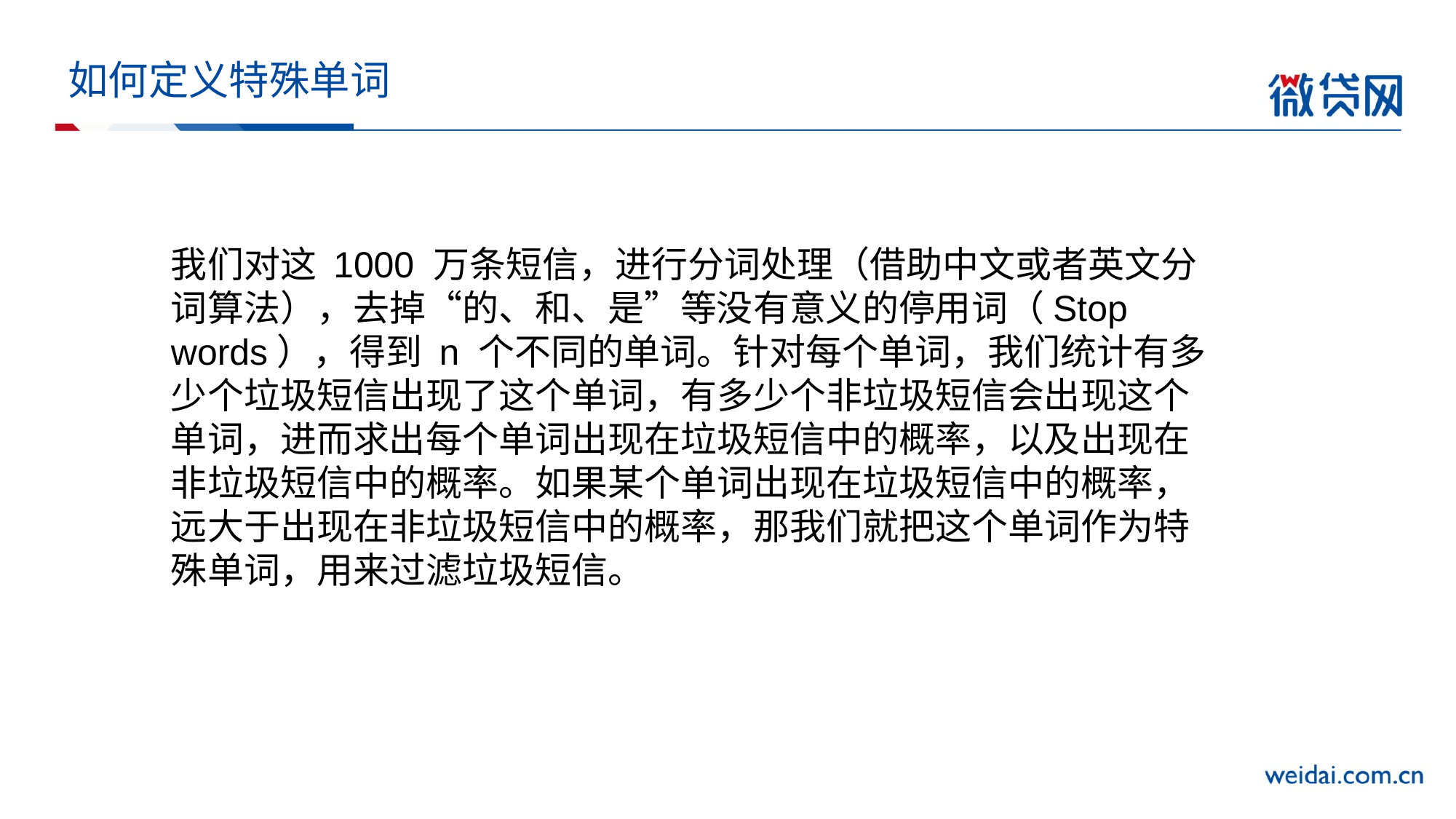

# 如何定义特殊单词
我们对这 1000 万条短信，进行分词处理（借助中文或者英文分词算法），去掉“的、和、是”等没有意义的停用词（Stop words），得到 n 个不同的单词。针对每个单词，我们统计有多少个垃圾短信出现了这个单词，有多少个非垃圾短信会出现这个单词，进而求出每个单词出现在垃圾短信中的概率，以及出现在非垃圾短信中的概率。如果某个单词出现在垃圾短信中的概率，远大于出现在非垃圾短信中的概率，那我们就把这个单词作为特殊单词，用来过滤垃圾短信。